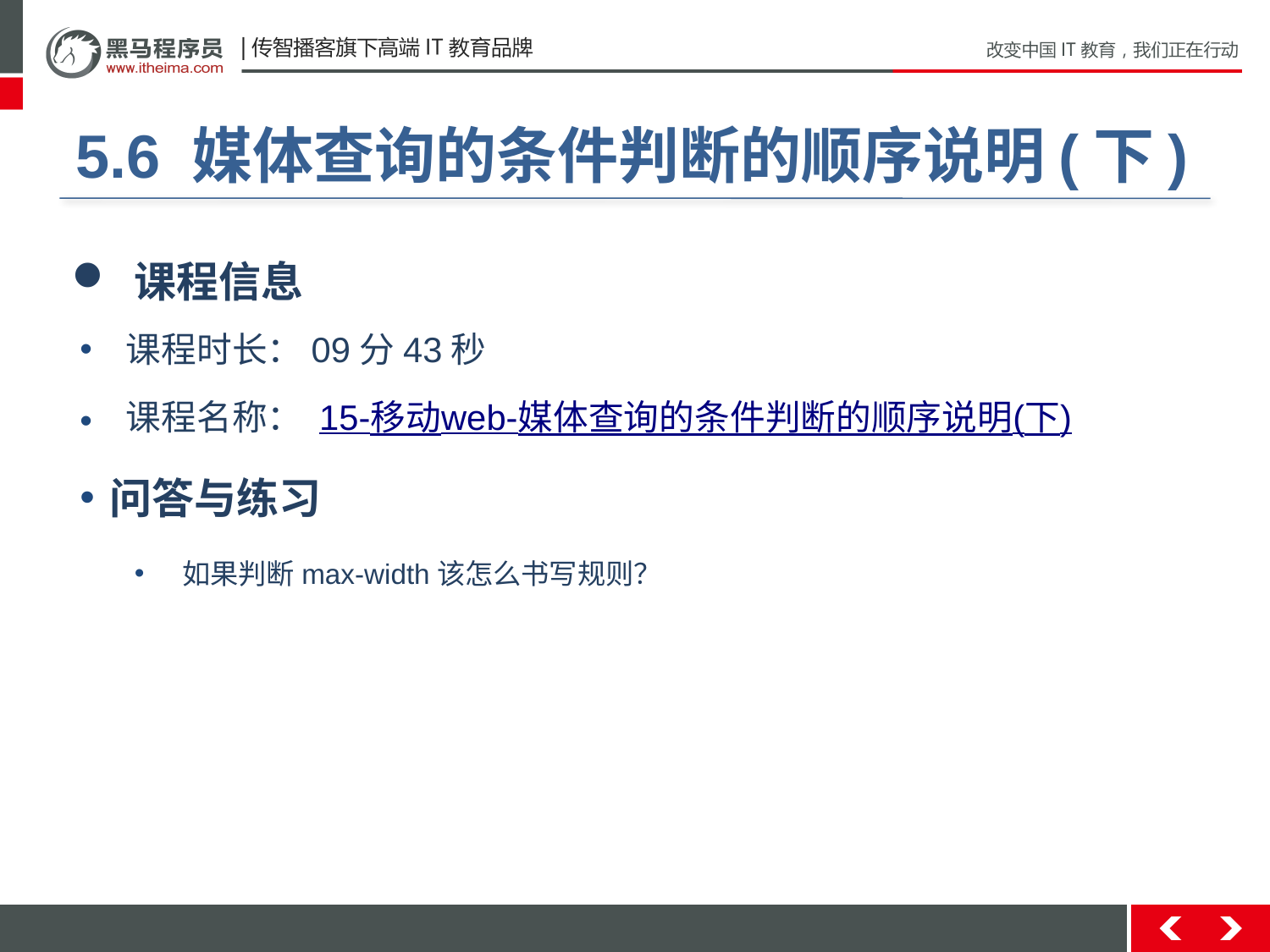

#
5.6 媒体查询的条件判断的顺序说明(下)
 课程信息
 课程时长：09分43秒
 课程名称： 15-移动web-媒体查询的条件判断的顺序说明(下)
问答与练习
如果判断max-width该怎么书写规则？